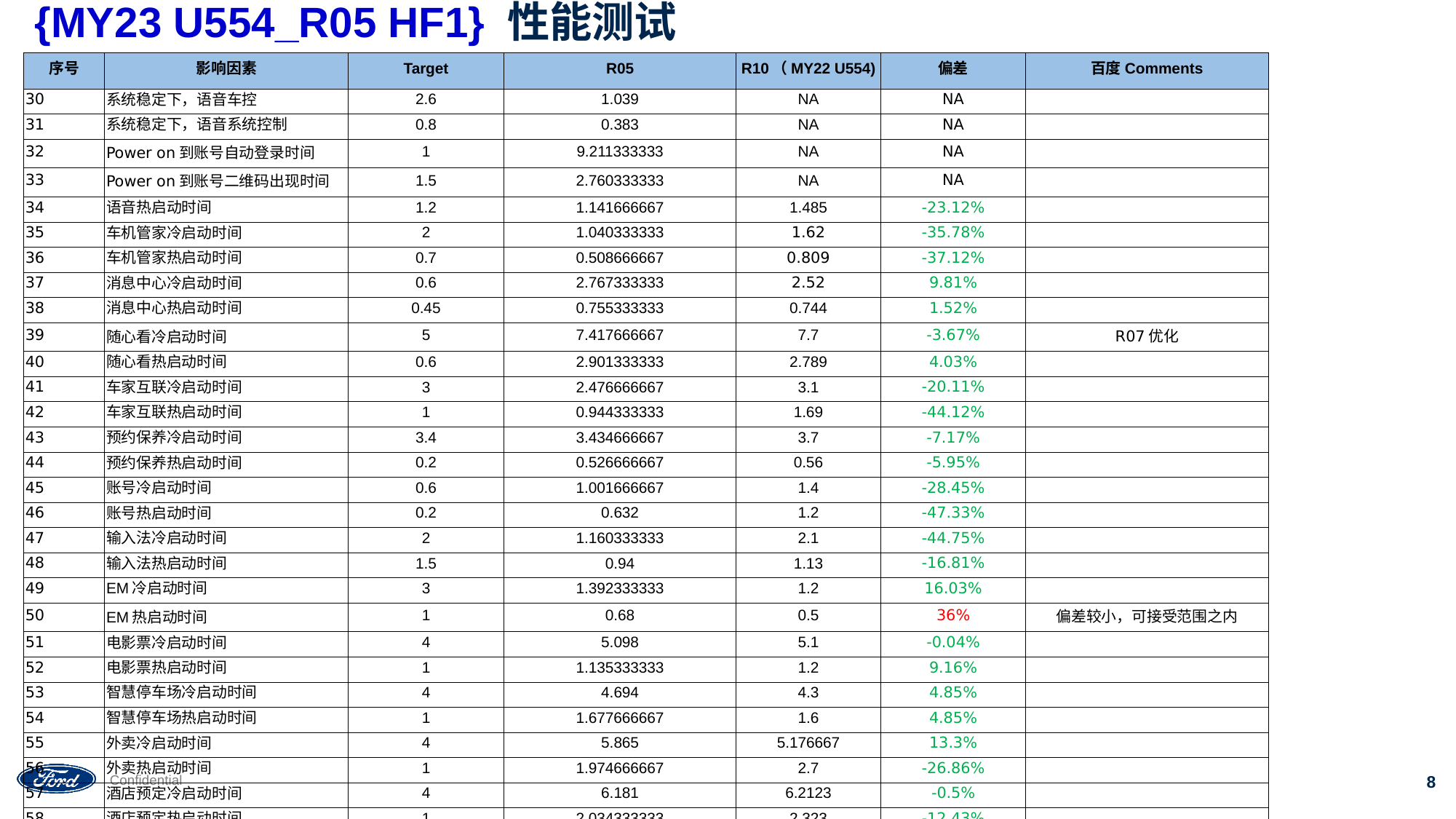

# {MY23 U554_R05 HF1} 性能测试
| 序号 | 影响因素 | Target | R05 | R10（MY22 U554) | 偏差 | 百度Comments |
| --- | --- | --- | --- | --- | --- | --- |
| 30 | 系统稳定下，语音车控 | 2.6 | 1.039 | NA | NA |  |
| 31 | 系统稳定下，语音系统控制 | 0.8 | 0.383 | NA | NA |  |
| 32 | Power on到账号自动登录时间 | 1 | 9.211333333 | NA | NA |  |
| 33 | Power on到账号二维码出现时间 | 1.5 | 2.760333333 | NA | NA |  |
| 34 | 语音热启动时间 | 1.2 | 1.141666667 | 1.485 | -23.12% |  |
| 35 | 车机管家冷启动时间 | 2 | 1.040333333 | 1.62 | -35.78% |  |
| 36 | 车机管家热启动时间 | 0.7 | 0.508666667 | 0.809 | -37.12% |  |
| 37 | 消息中心冷启动时间 | 0.6 | 2.767333333 | 2.52 | 9.81% |  |
| 38 | 消息中心热启动时间 | 0.45 | 0.755333333 | 0.744 | 1.52% |  |
| 39 | 随心看冷启动时间 | 5 | 7.417666667 | 7.7 | -3.67% | R07优化 |
| 40 | 随心看热启动时间 | 0.6 | 2.901333333 | 2.789 | 4.03% |  |
| 41 | 车家互联冷启动时间 | 3 | 2.476666667 | 3.1 | -20.11% |  |
| 42 | 车家互联热启动时间 | 1 | 0.944333333 | 1.69 | -44.12% |  |
| 43 | 预约保养冷启动时间 | 3.4 | 3.434666667 | 3.7 | -7.17% |  |
| 44 | 预约保养热启动时间 | 0.2 | 0.526666667 | 0.56 | -5.95% |  |
| 45 | 账号冷启动时间 | 0.6 | 1.001666667 | 1.4 | -28.45% |  |
| 46 | 账号热启动时间 | 0.2 | 0.632 | 1.2 | -47.33% |  |
| 47 | 输入法冷启动时间 | 2 | 1.160333333 | 2.1 | -44.75% |  |
| 48 | 输入法热启动时间 | 1.5 | 0.94 | 1.13 | -16.81% |  |
| 49 | EM冷启动时间 | 3 | 1.392333333 | 1.2 | 16.03% |  |
| 50 | EM热启动时间 | 1 | 0.68 | 0.5 | 36% | 偏差较小，可接受范围之内 |
| 51 | 电影票冷启动时间 | 4 | 5.098 | 5.1 | -0.04% |  |
| 52 | 电影票热启动时间 | 1 | 1.135333333 | 1.2 | 9.16% |  |
| 53 | 智慧停车场冷启动时间 | 4 | 4.694 | 4.3 | 4.85% |  |
| 54 | 智慧停车场热启动时间 | 1 | 1.677666667 | 1.6 | 4.85% |  |
| 55 | 外卖冷启动时间 | 4 | 5.865 | 5.176667 | 13.3% |  |
| 56 | 外卖热启动时间 | 1 | 1.974666667 | 2.7 | -26.86% |  |
| 57 | 酒店预定冷启动时间 | 4 | 6.181 | 6.2123 | -0.5% |  |
| 58 | 酒店预定热启动时间 | 1 | 2.034333333 | 2.323 | -12.43% |  |